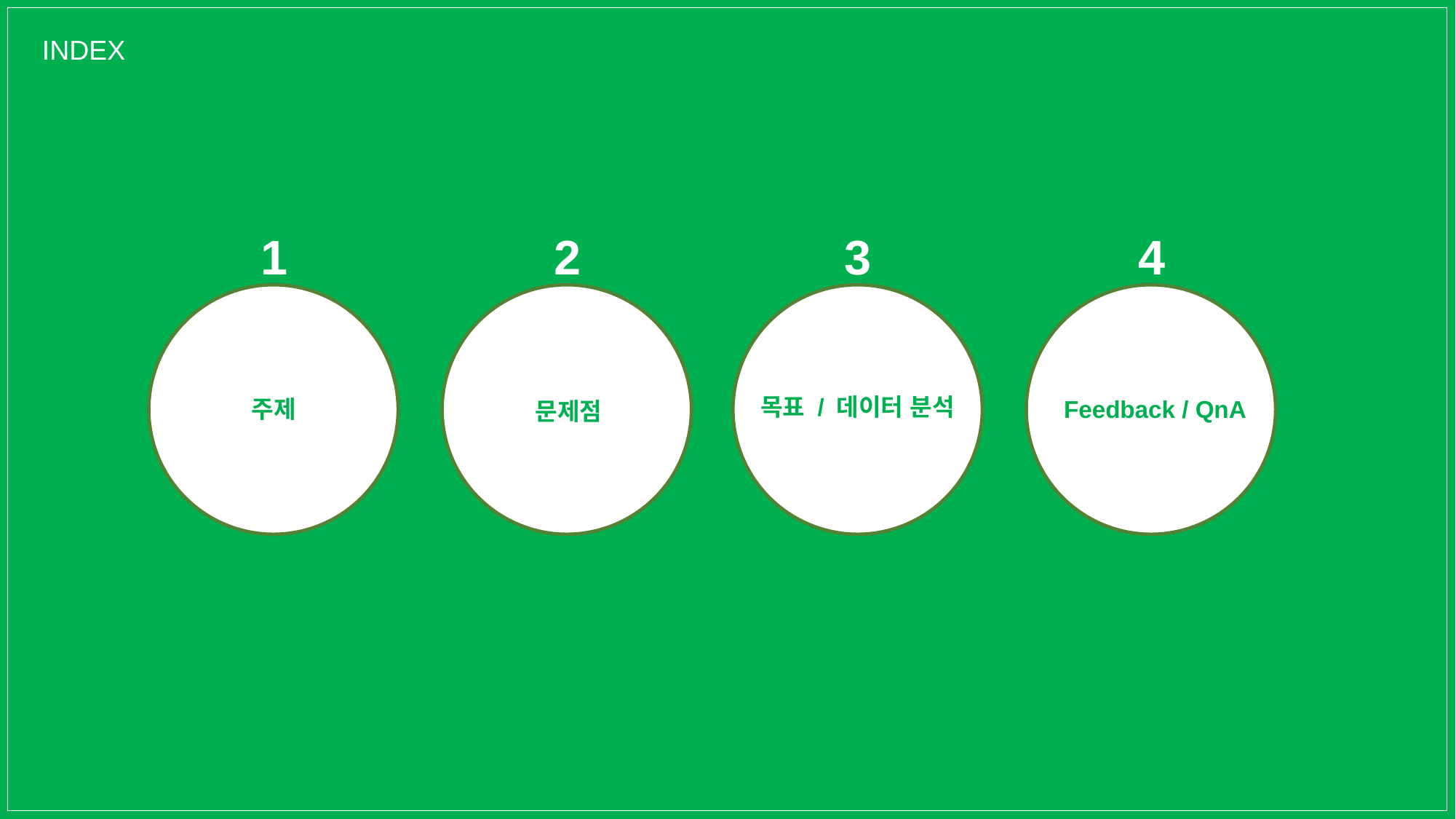

INDEX
1
2
3
4

목표 / 데이터 분석
주제
Feedback / QnA
문제점